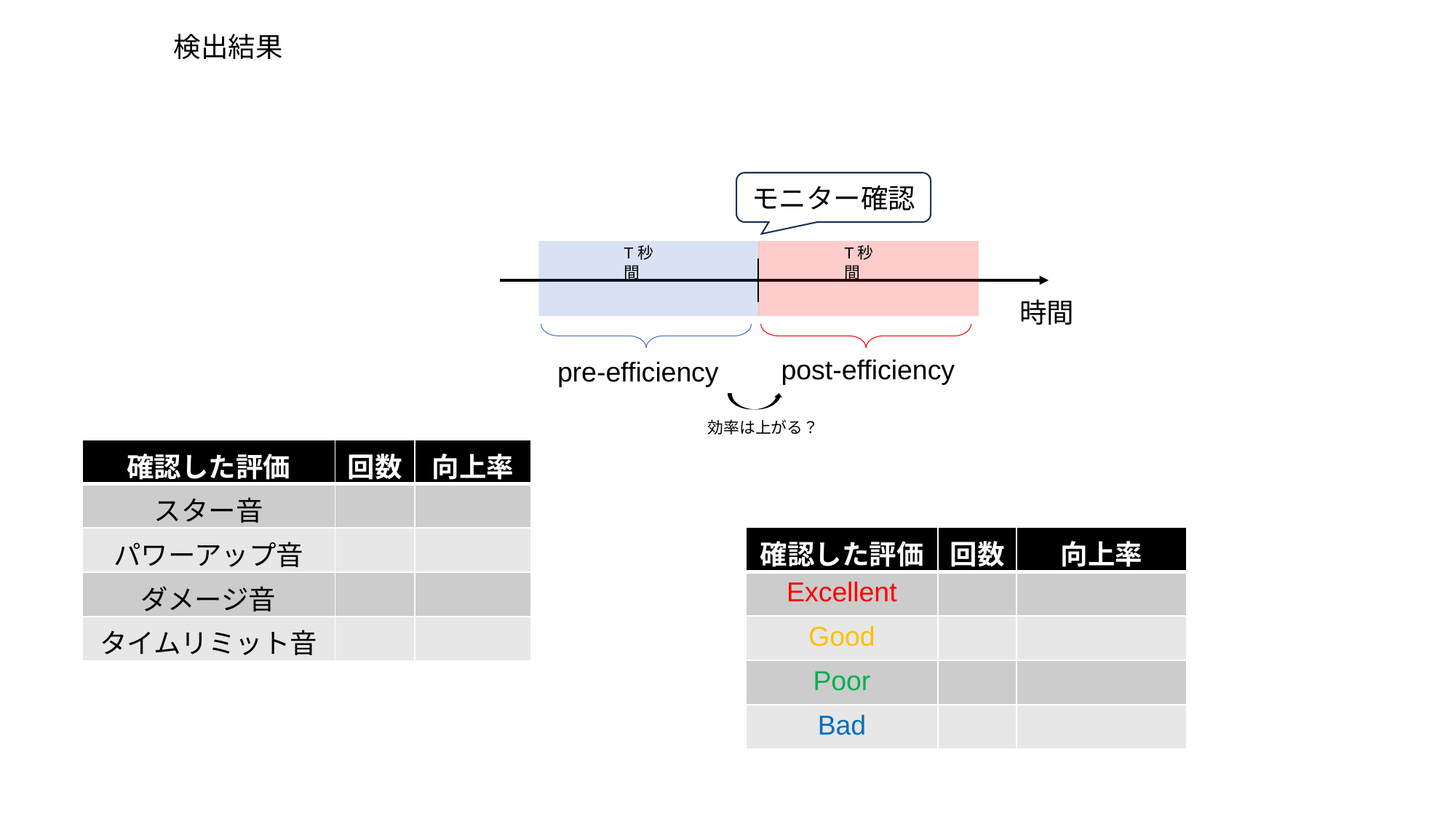

検出結果

モニター確認

T秒間
T秒間

時間
post-efficiency
pre-efficiency

効率は上がる？
| 確認した評価 | 回数 | 向上率 |
| --- | --- | --- |
| スター音 |  |  |
| パワーアップ音 |  |  |
| ダメージ音 |  |  |
| タイムリミット音 |  |  |
| 確認した評価 | 回数 | 向上率 |
| --- | --- | --- |
| Excellent |  |  |
| Good |  |  |
| Poor |  |  |
| Bad |  |  |